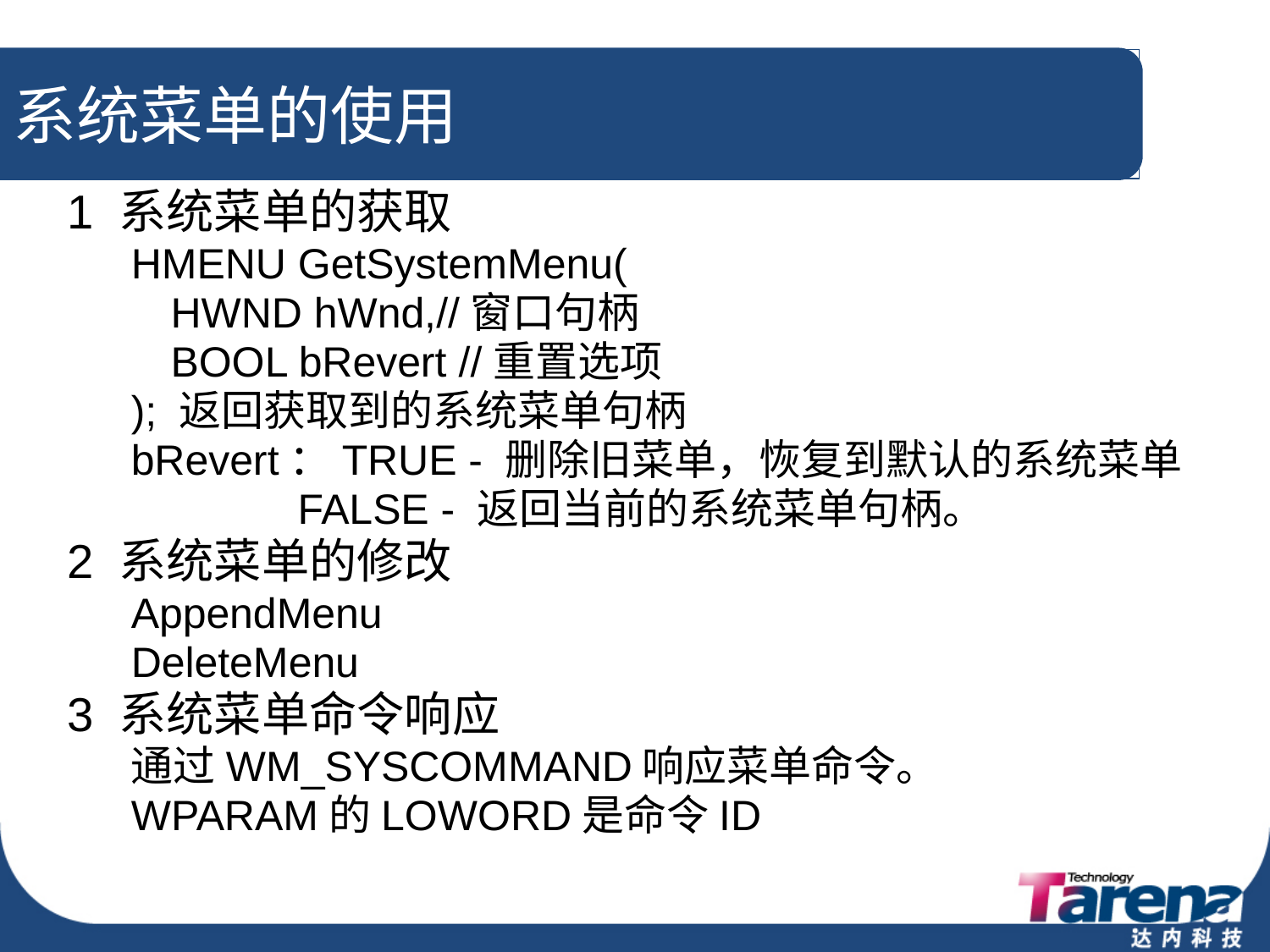

# 系统菜单的使用
1 系统菜单的获取
HMENU GetSystemMenu(
	HWND hWnd,//窗口句柄
	BOOL bRevert //重置选项
); 返回获取到的系统菜单句柄
bRevert：TRUE - 删除旧菜单，恢复到默认的系统菜单
		FALSE - 返回当前的系统菜单句柄。
2 系统菜单的修改
AppendMenu
DeleteMenu
3 系统菜单命令响应
通过WM_SYSCOMMAND响应菜单命令。
WPARAM的LOWORD是命令ID